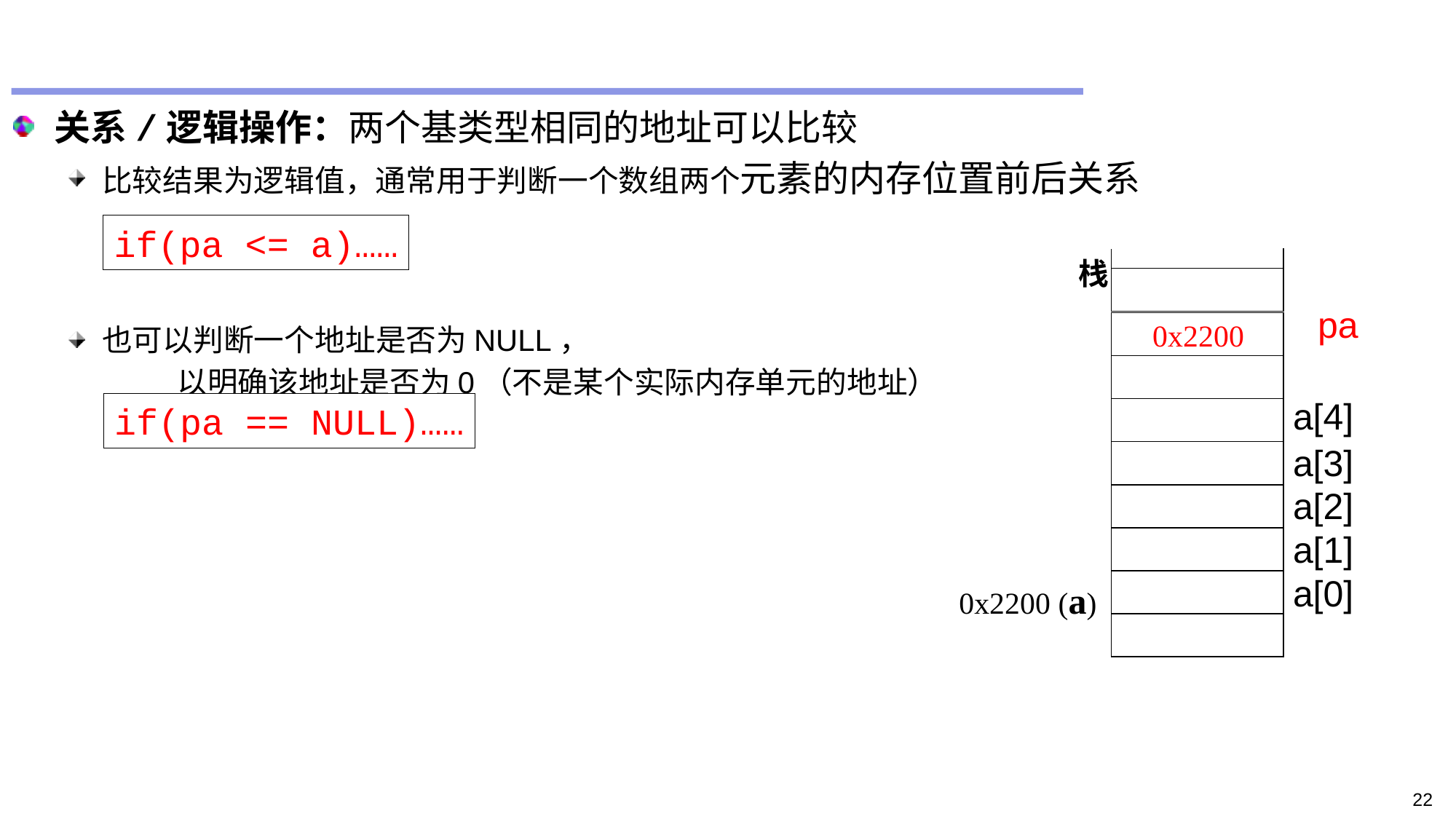

#
关系/逻辑操作：两个基类型相同的地址可以比较
比较结果为逻辑值，通常用于判断一个数组两个元素的内存位置前后关系

也可以判断一个地址是否为NULL，
	以明确该地址是否为0（不是某个实际内存单元的地址）
if(pa <= a)……
栈

pa
0x2200
a[4]
if(pa == NULL)……
a[3]
a[2]
a[1]
a[0]
0x2200 (a)
22